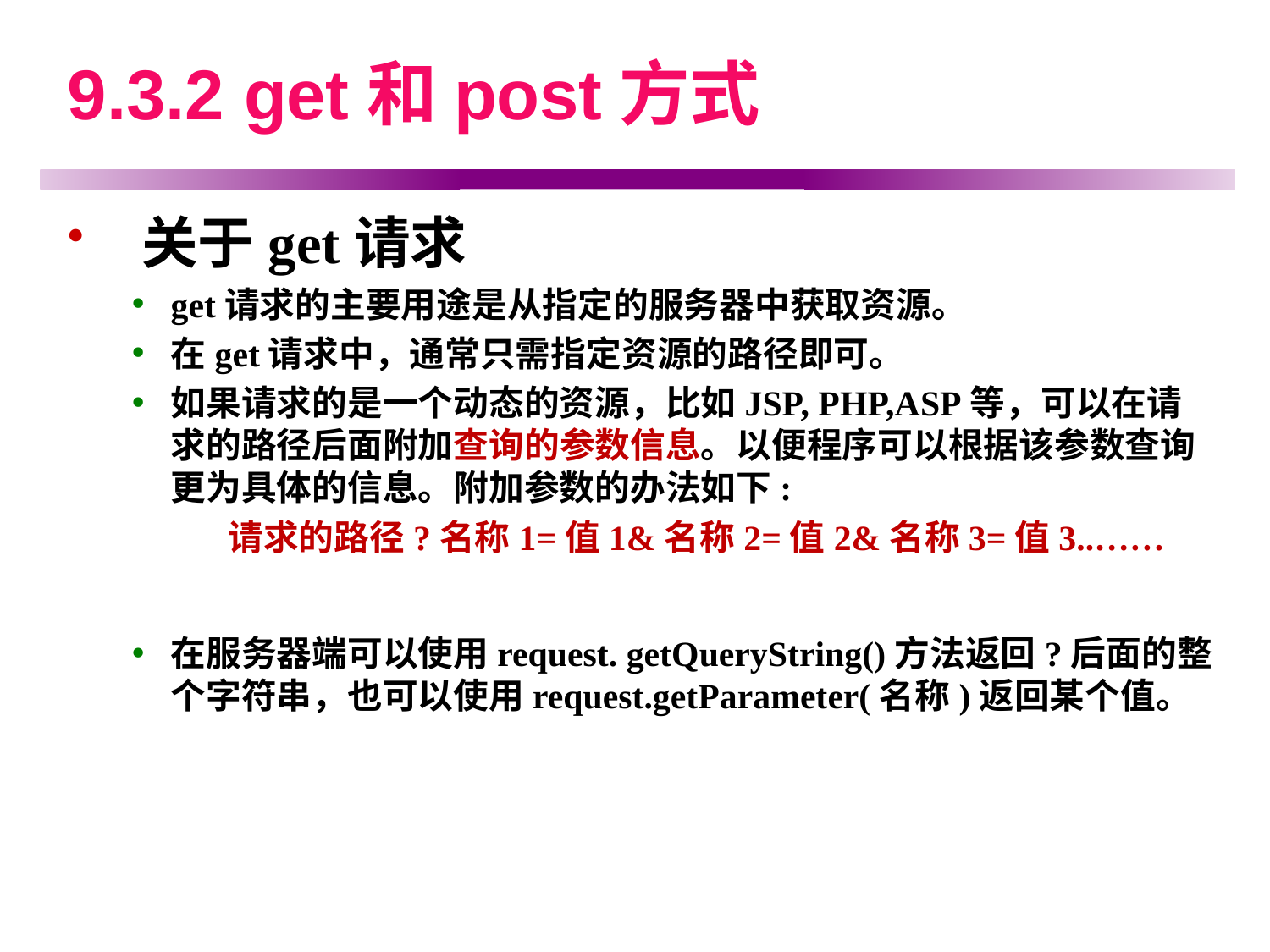

# 9.3.2 get和post方式
 关于get请求
get请求的主要用途是从指定的服务器中获取资源。
在get请求中，通常只需指定资源的路径即可。
如果请求的是一个动态的资源，比如JSP, PHP,ASP等，可以在请求的路径后面附加查询的参数信息。以便程序可以根据该参数查询更为具体的信息。附加参数的办法如下:
           请求的路径?名称1=值1&名称2=值2&名称3=值3..……

在服务器端可以使用request. getQueryString()方法返回?后面的整个字符串，也可以使用request.getParameter(名称)返回某个值。